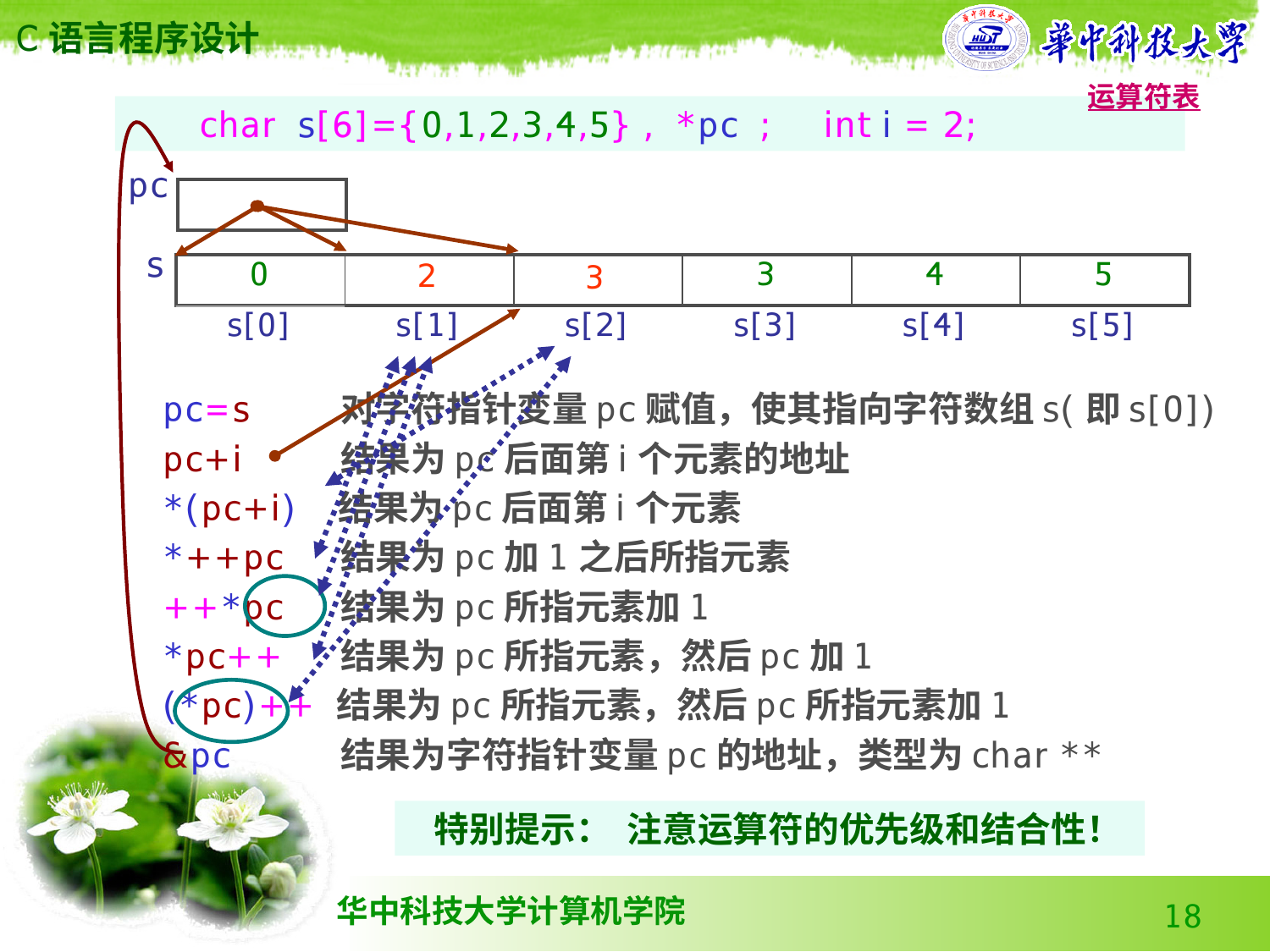

运算符表

       char  s[6]={0,1,2,3,4,5} ,  *pc  ;     int i = 2;
pc
| － |
| --- |

s
| 0 | 1 | 2 | 3 | 4 | 5 |
| --- | --- | --- | --- | --- | --- |
2
3
| s[0] | s[1] | s[2] | s[3] | s[4] | s[5] |
| --- | --- | --- | --- | --- | --- |

pc=s	    对字符指针变量pc赋值，使其指向字符数组s(即s[0])
pc+i	    结果为pc后面第i个元素的地址
*(pc+i)   结果为pc后面第i个元素
*++pc	    结果为pc加1之后所指元素
++*pc	    结果为pc所指元素加1
*pc++	    结果为pc所指元素，然后pc加1
(*pc)++  结果为pc所指元素，然后pc所指元素加1
&pc	    结果为字符指针变量pc的地址，类型为char **
 特别提示：  注意运算符的优先级和结合性！
18